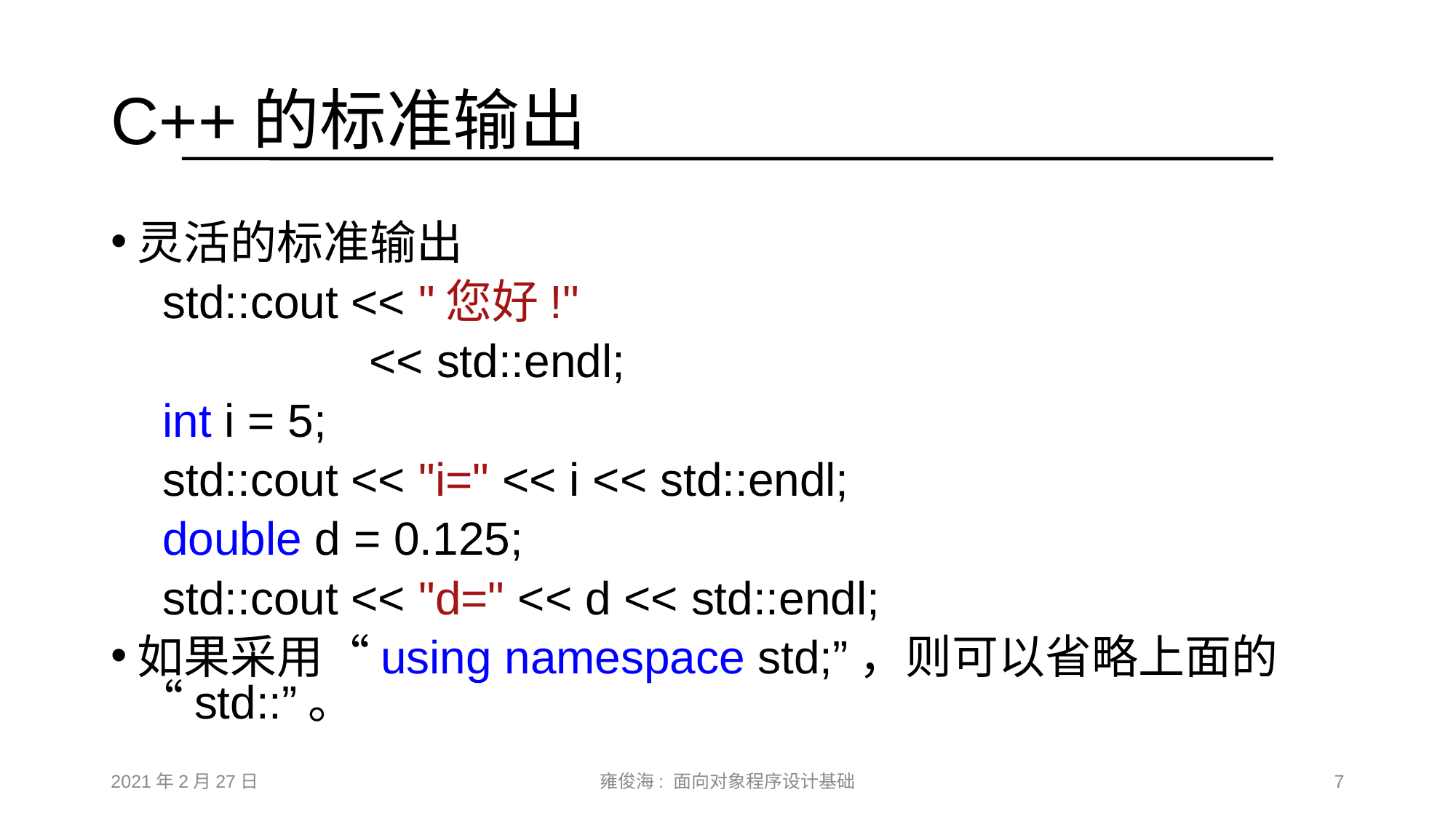

# C++的标准输出

灵活的标准输出
    std::cout << "您好!"
                    << std::endl;
    int i = 5;
    std::cout << "i=" << i << std::endl;
    double d = 0.125;
    std::cout << "d=" << d << std::endl;
如果采用“using namespace std;”，则可以省略上面的“std::”。
2021年2月27日
雍俊海: 面向对象程序设计基础
7